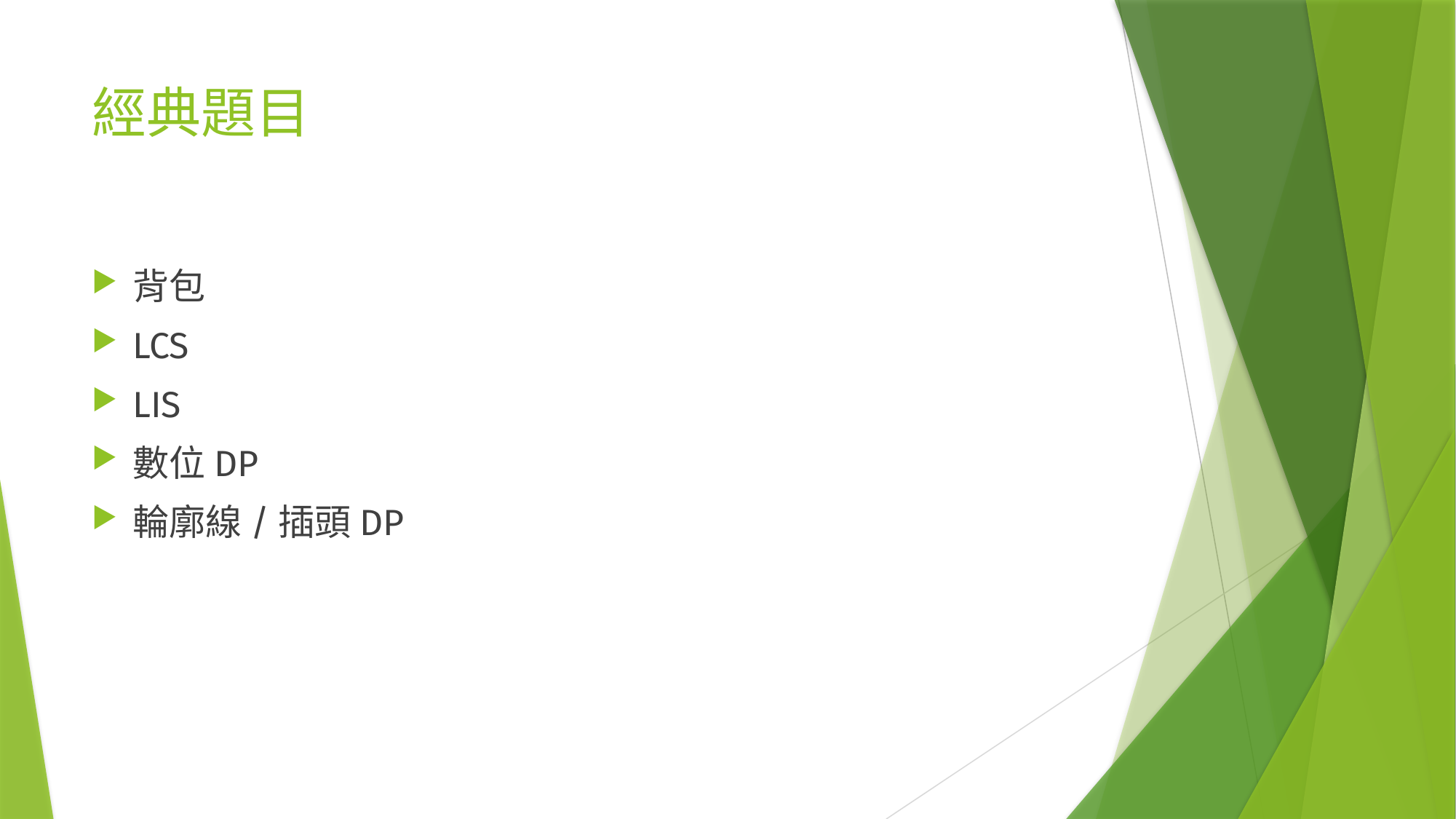

# 經典題目
背包
LCS
LIS
數位DP
輪廓線/插頭DP